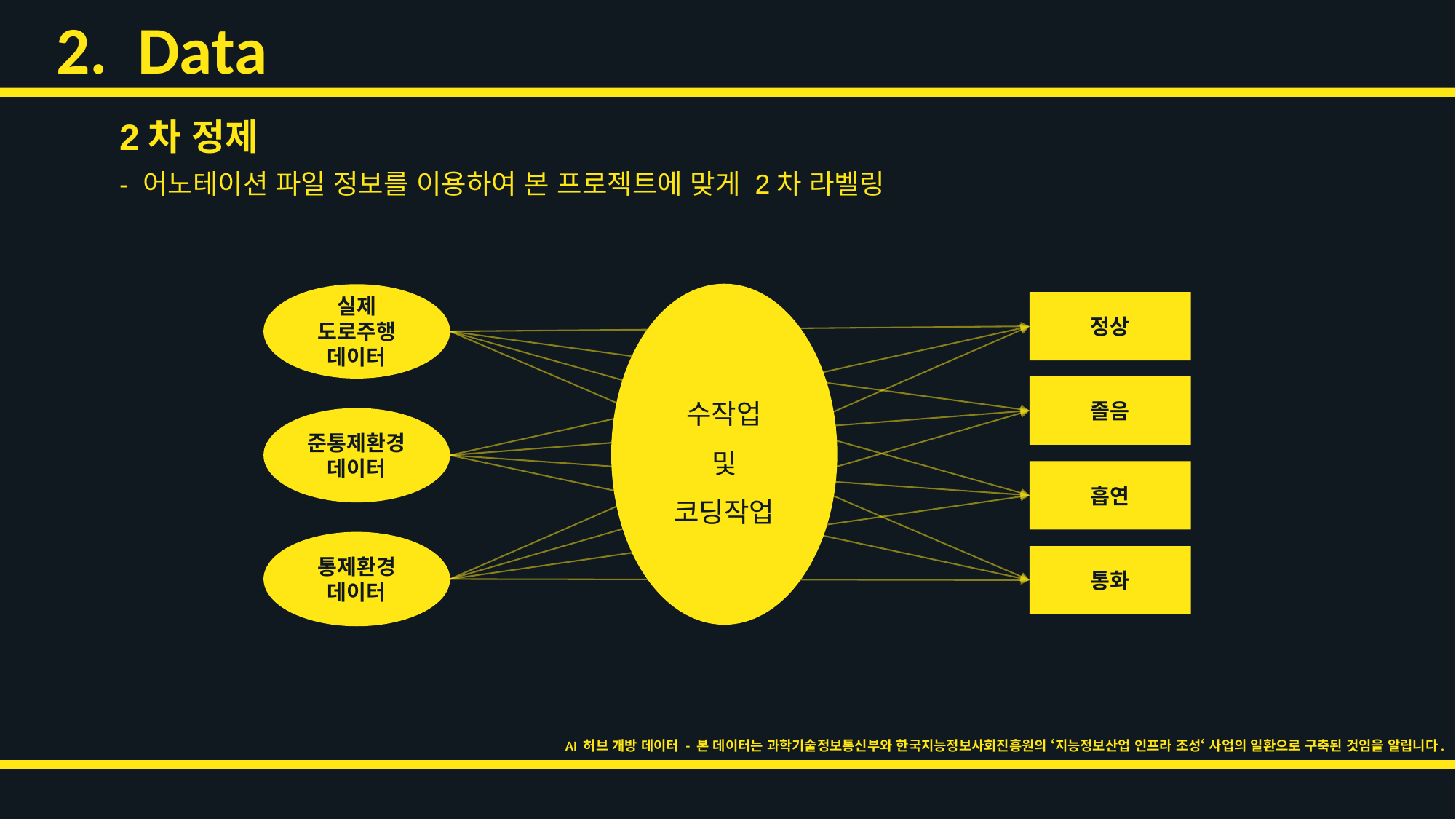

2.  Data

	2차 정제
	- 어노테이션 파일 정보를 이용하여 본 프로젝트에 맞게 2차 라벨링
수작업
및
코딩작업
실제
도로주행
데이터
준통제환경
데이터
통제환경
데이터
정상
졸음
흡연
통화
AI 허브 개방 데이터 - 본 데이터는 과학기술정보통신부와 한국지능정보사회진흥원의 ‘지능정보산업 인프라 조성‘ 사업의 일환으로 구축된 것임을 알립니다.